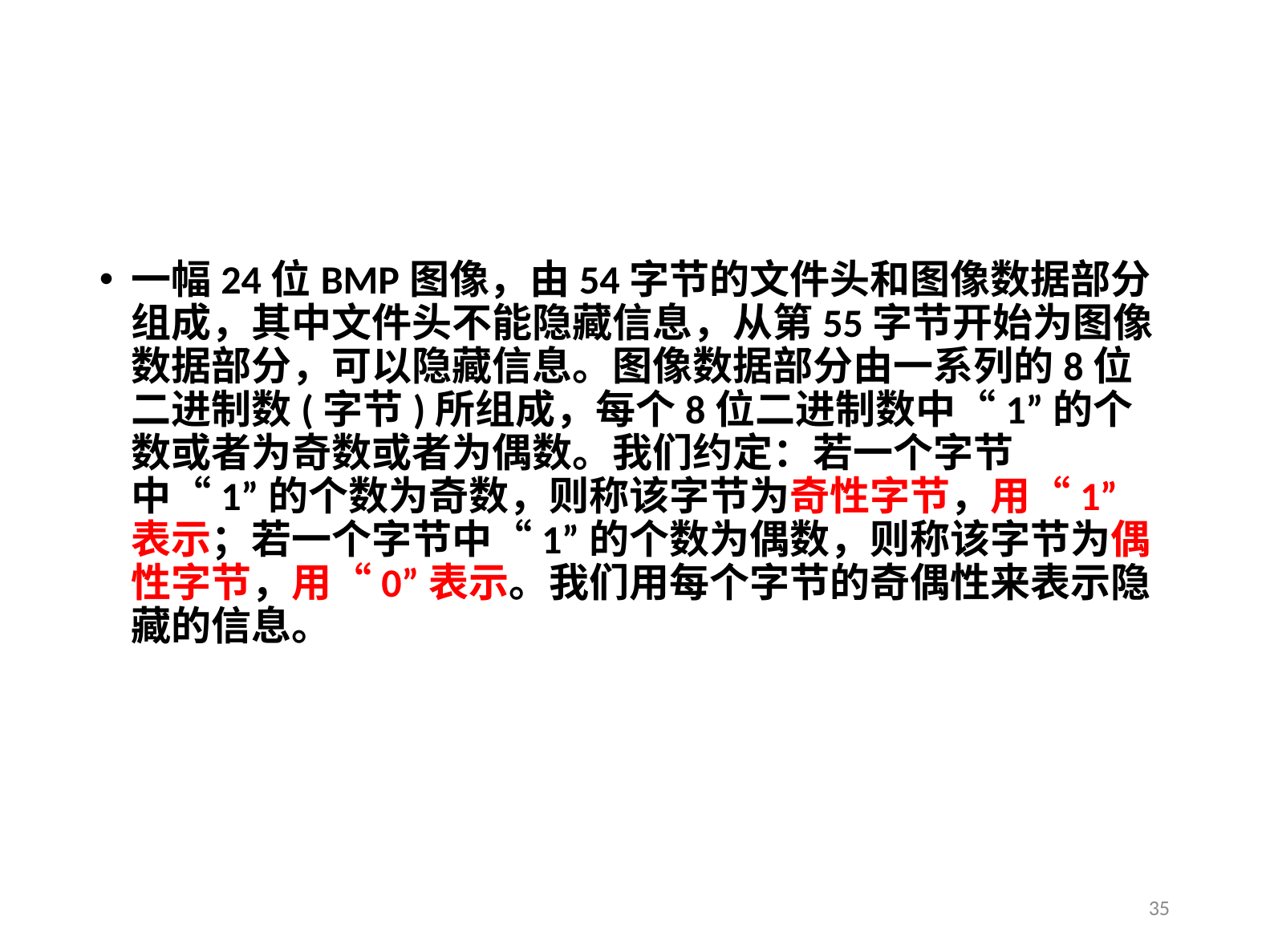

一幅24位BMP图像，由54字节的文件头和图像数据部分组成，其中文件头不能隐藏信息，从第55字节开始为图像数据部分，可以隐藏信息。图像数据部分由一系列的8位二进制数(字节)所组成，每个8位二进制数中“1”的个数或者为奇数或者为偶数。我们约定：若一个字节中“1”的个数为奇数，则称该字节为奇性字节，用“1” 表示；若一个字节中“1”的个数为偶数，则称该字节为偶性字节，用“0”表示。我们用每个字节的奇偶性来表示隐藏的信息。
35